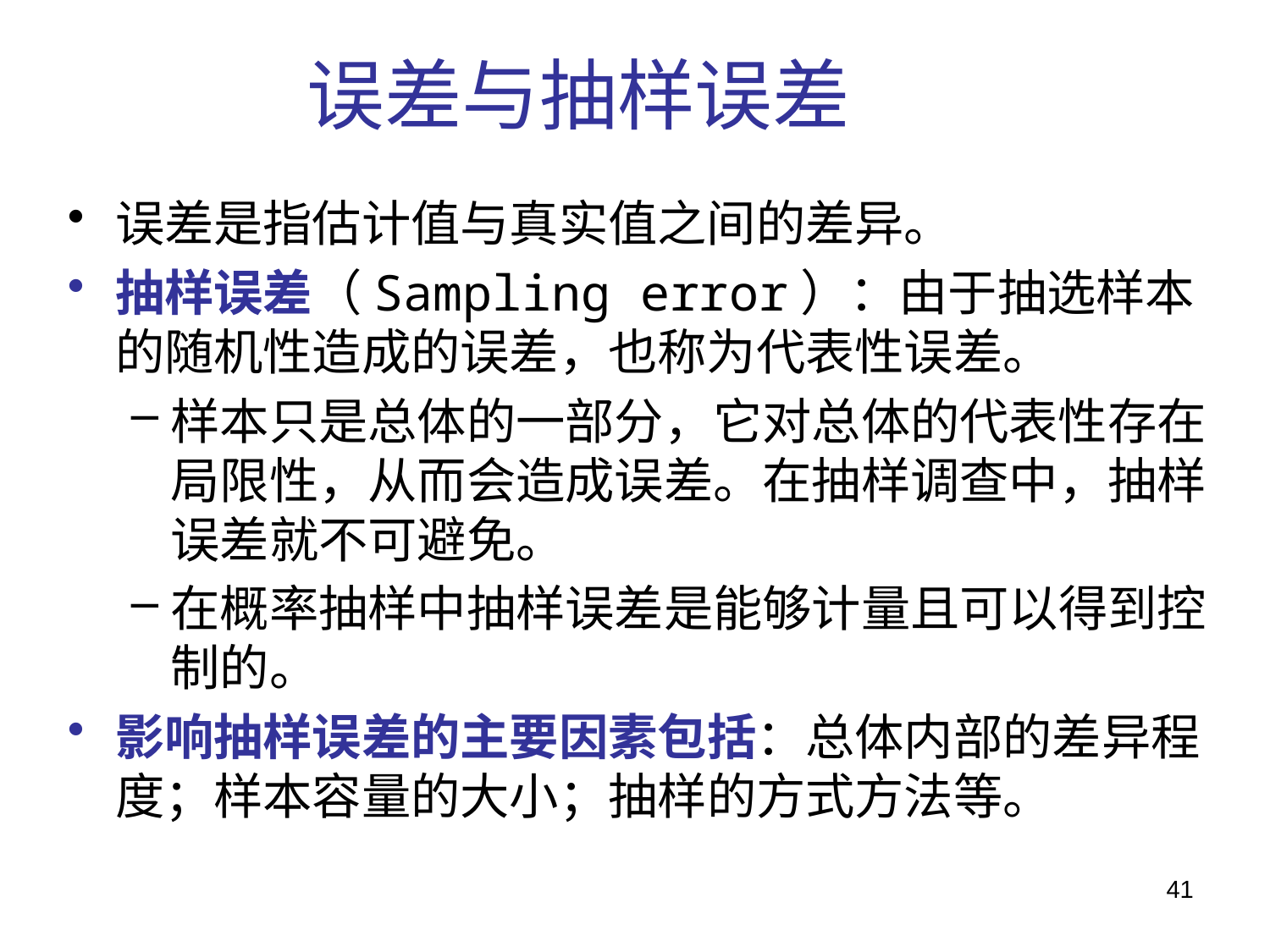

# 误差与抽样误差
误差是指估计值与真实值之间的差异。
抽样误差（Sampling error）：由于抽选样本的随机性造成的误差，也称为代表性误差。
样本只是总体的一部分，它对总体的代表性存在局限性，从而会造成误差。在抽样调查中，抽样误差就不可避免。
在概率抽样中抽样误差是能够计量且可以得到控制的。
影响抽样误差的主要因素包括：总体内部的差异程度；样本容量的大小；抽样的方式方法等。
41